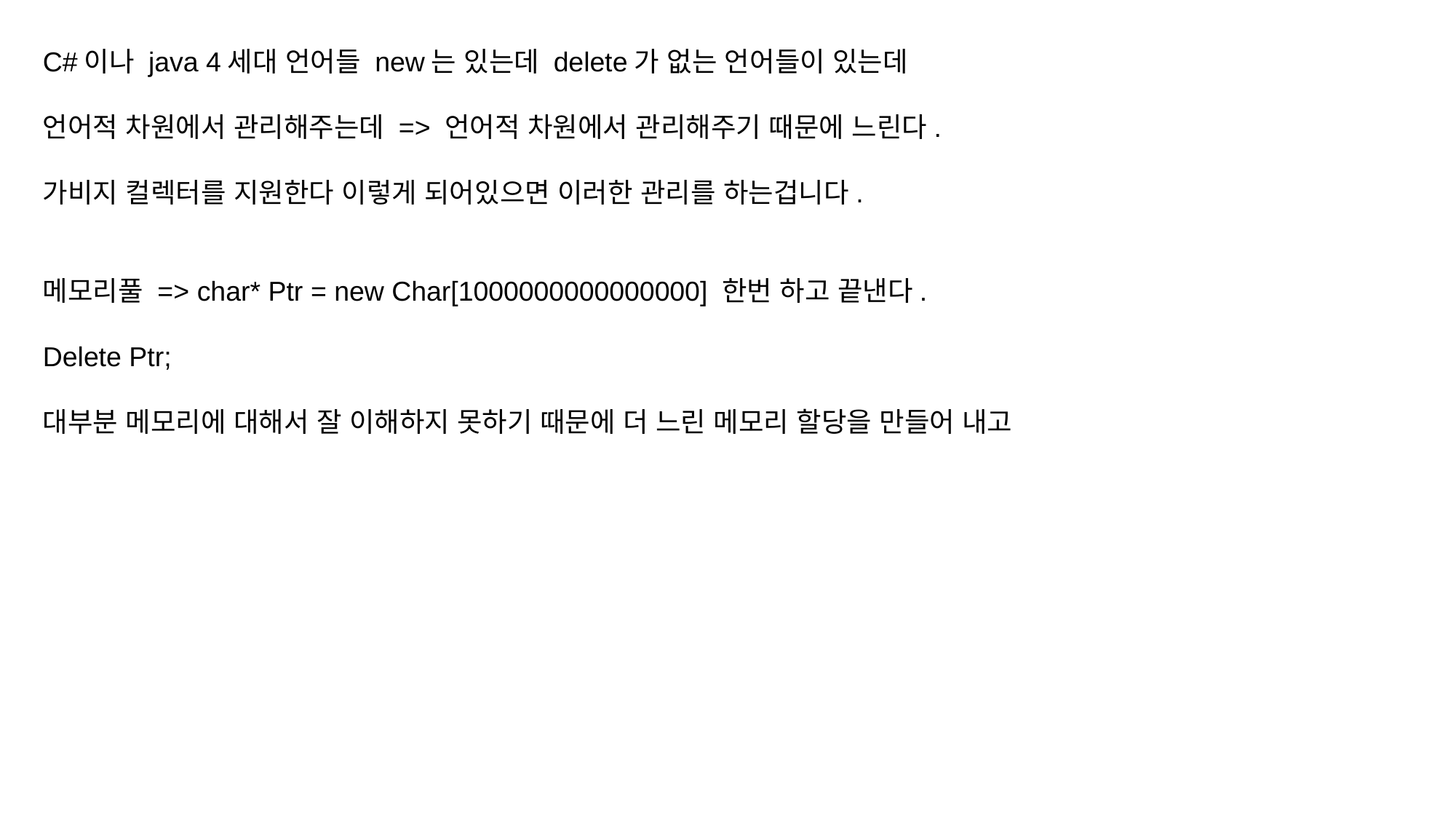

C#이나 java 4세대 언어들 new는 있는데 delete가 없는 언어들이 있는데

언어적 차원에서 관리해주는데 => 언어적 차원에서 관리해주기 때문에 느린다.

가비지 컬렉터를 지원한다 이렇게 되어있으면 이러한 관리를 하는겁니다.

메모리풀 => char* Ptr = new Char[1000000000000000] 한번 하고 끝낸다.

Delete Ptr;

대부분 메모리에 대해서 잘 이해하지 못하기 때문에 더 느린 메모리 할당을 만들어 내고